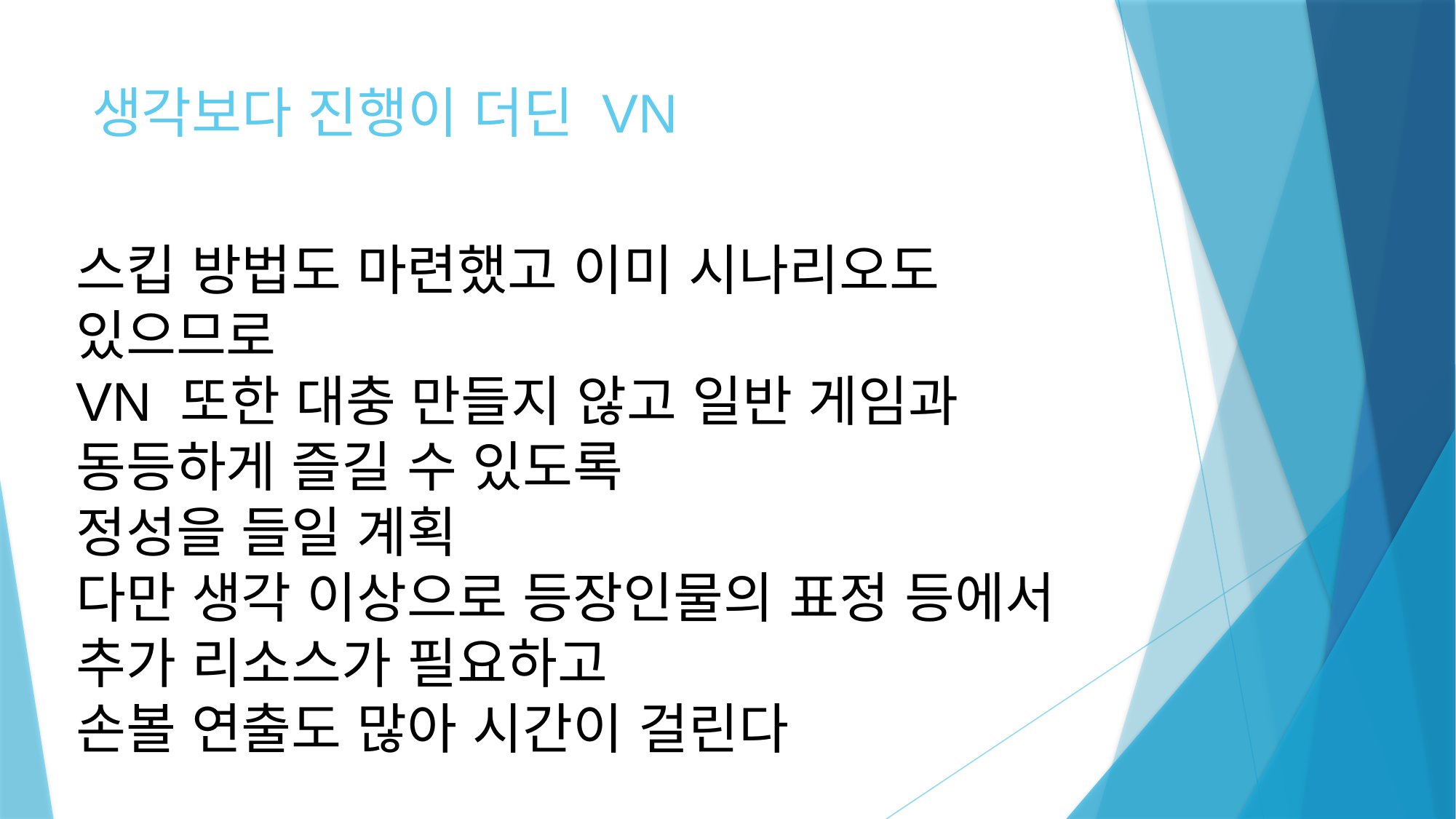

# 생각보다 진행이 더딘 VN
스킵 방법도 마련했고 이미 시나리오도 있으므로
VN 또한 대충 만들지 않고 일반 게임과 동등하게 즐길 수 있도록
정성을 들일 계획
다만 생각 이상으로 등장인물의 표정 등에서
추가 리소스가 필요하고
손볼 연출도 많아 시간이 걸린다